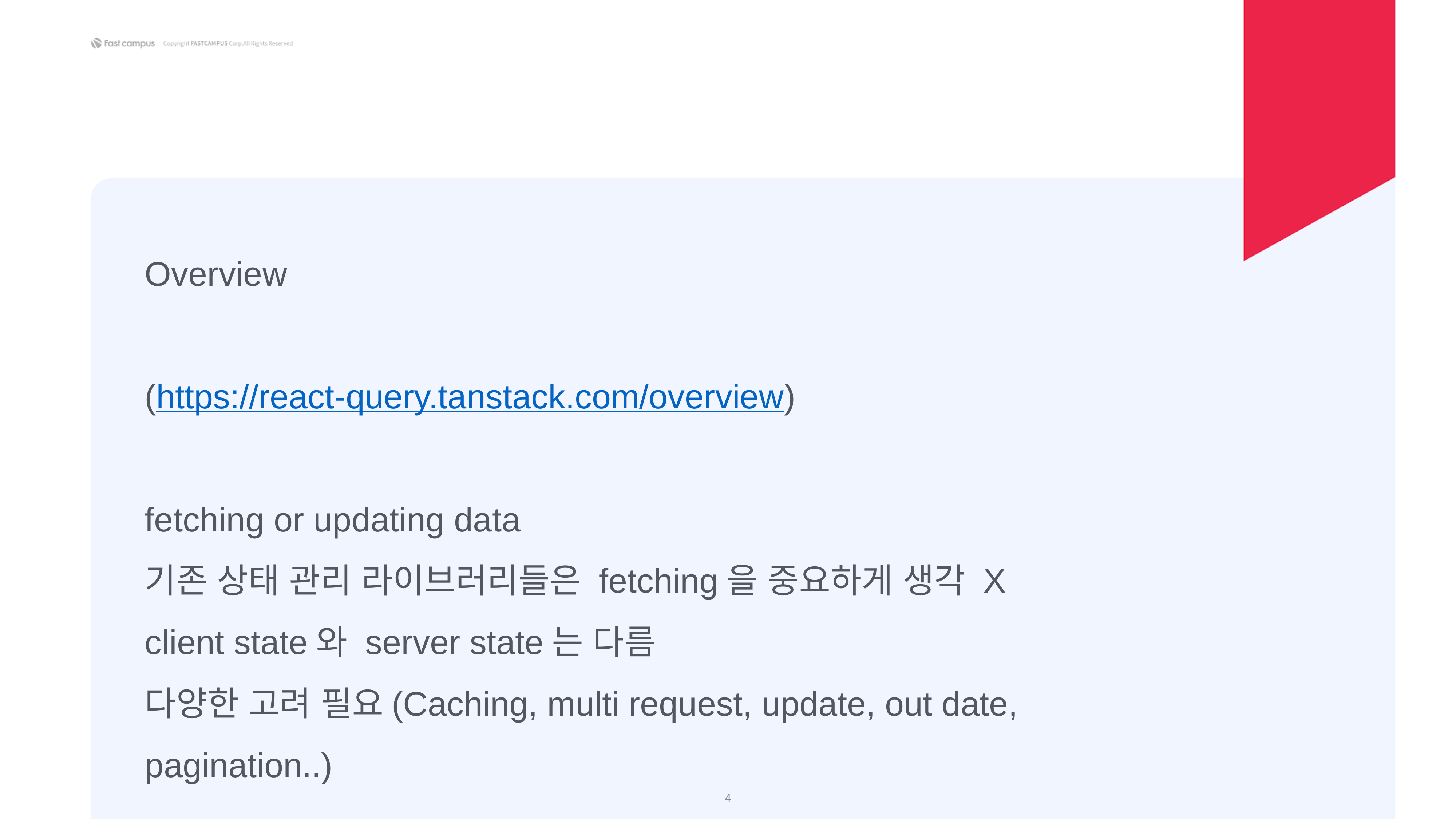

Overview

(https://react-query.tanstack.com/overview)

fetching or updating data
기존 상태 관리 라이브러리들은 fetching을 중요하게 생각 X
client state와 server state는 다름
다양한 고려 필요(Caching, multi request, update, out date, pagination..)
4